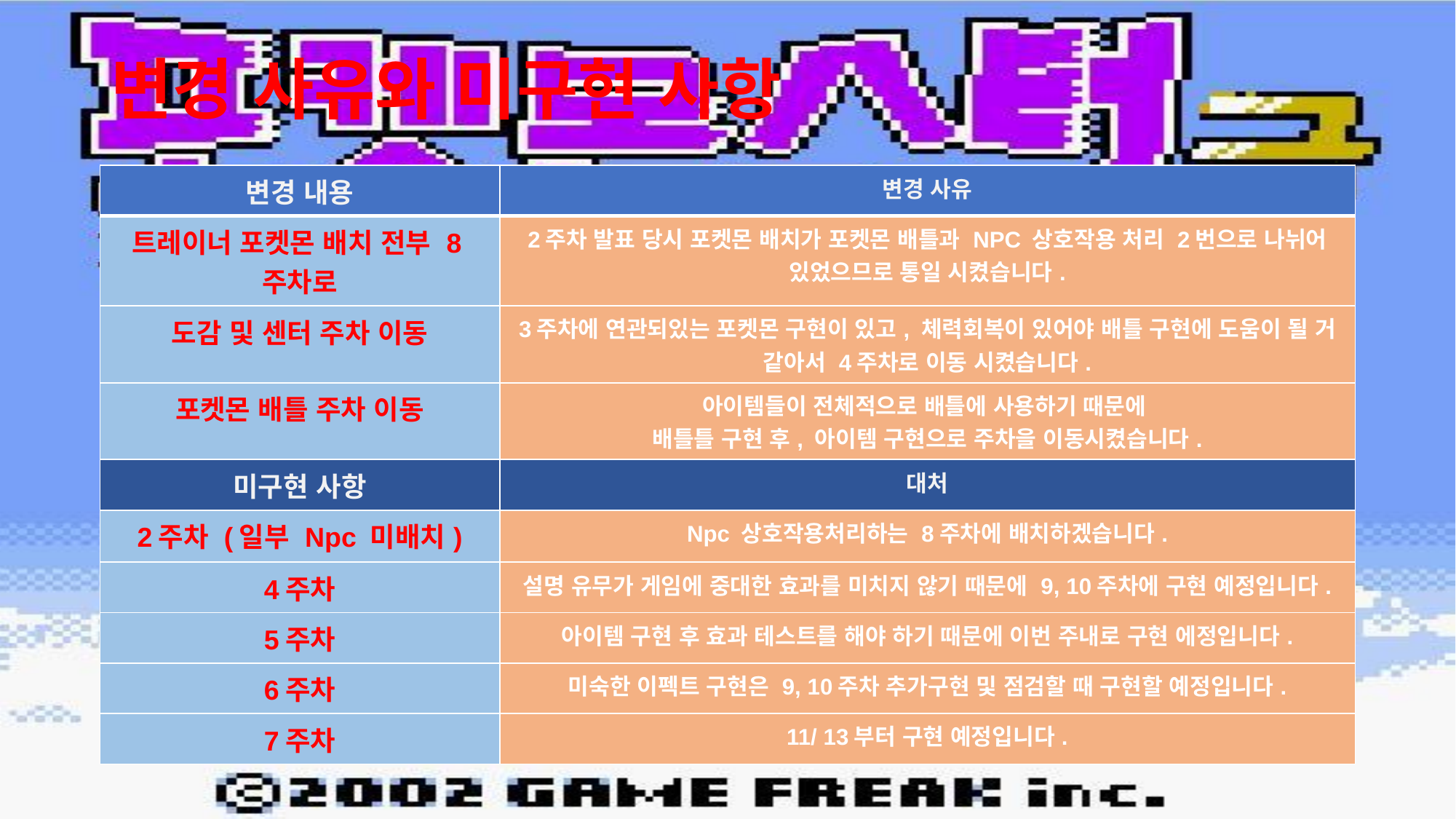

# 변경 사유와 미구현 사항
| 변경 내용 | 변경 사유 |
| --- | --- |
| 트레이너 포켓몬 배치 전부 8주차로 | 2주차 발표 당시 포켓몬 배치가 포켓몬 배틀과 NPC 상호작용 처리 2번으로 나뉘어 있었으므로 통일 시켰습니다. |
| 도감 및 센터 주차 이동 | 3주차에 연관되있는 포켓몬 구현이 있고, 체력회복이 있어야 배틀 구현에 도움이 될 거 같아서 4주차로 이동 시켰습니다. |
| 포켓몬 배틀 주차 이동 | 아이템들이 전체적으로 배틀에 사용하기 때문에 배틀틀 구현 후, 아이템 구현으로 주차을 이동시켰습니다. |
| 미구현 사항 | 대처 |
| 2주차 (일부 Npc 미배치) | Npc 상호작용처리하는 8주차에 배치하겠습니다. |
| 4주차 | 설명 유무가 게임에 중대한 효과를 미치지 않기 때문에 9, 10주차에 구현 예정입니다. |
| 5주차 | 아이템 구현 후 효과 테스트를 해야 하기 때문에 이번 주내로 구현 에정입니다. |
| 6주차 | 미숙한 이펙트 구현은 9, 10주차 추가구현 및 점검할 때 구현할 예정입니다. |
| 7주차 | 11/ 13부터 구현 예정입니다. |